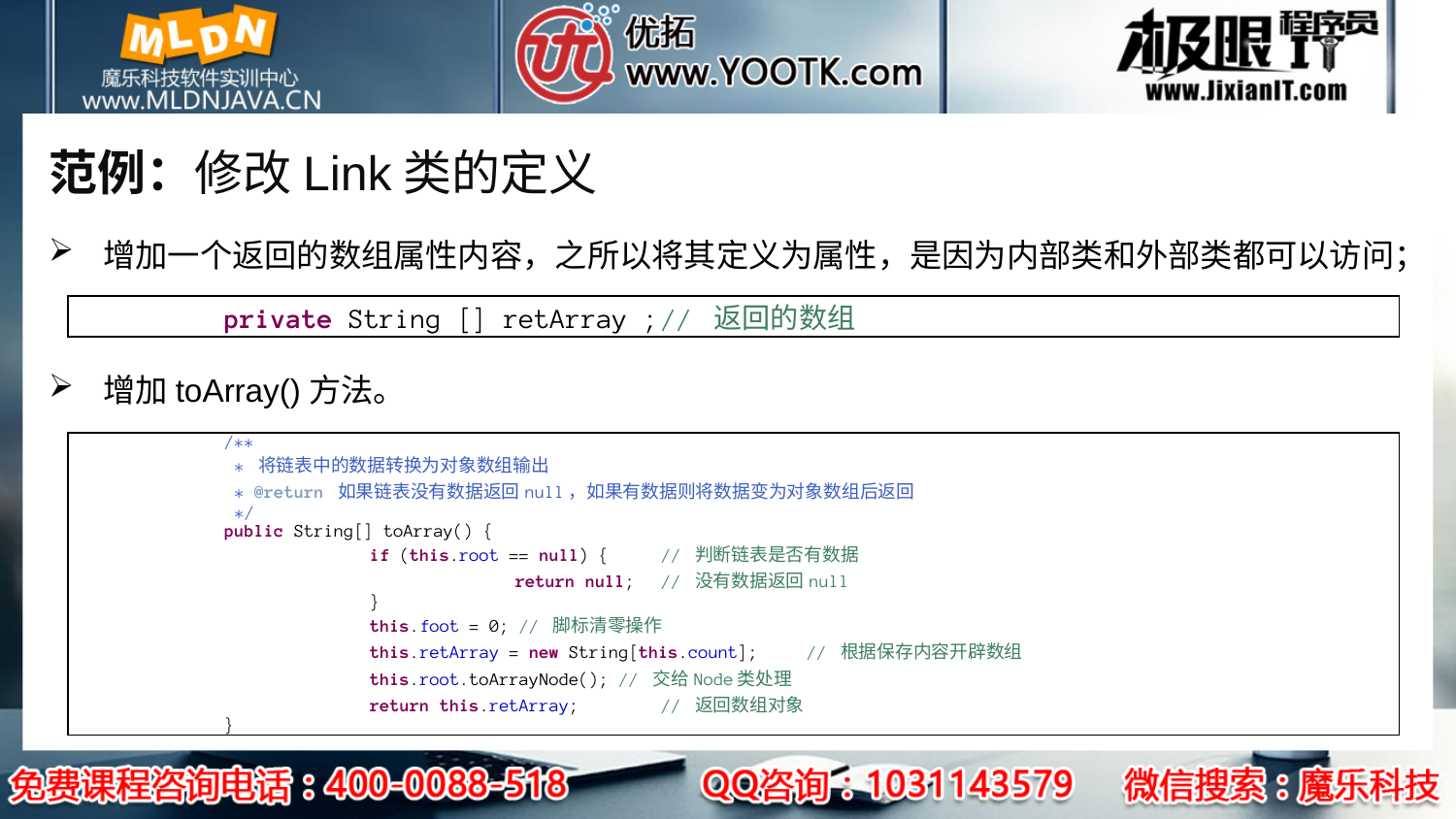

# 范例：修改Link类的定义
增加一个返回的数组属性内容，之所以将其定义为属性，是因为内部类和外部类都可以访问；

增加toArray()方法。
| private String [] retArray ; // 返回的数组 |
| --- |
| /\*\* \* 将链表中的数据转换为对象数组输出 \* @return 如果链表没有数据返回null，如果有数据则将数据变为对象数组后返回 \*/ public String[] toArray() { if (this.root == null) { // 判断链表是否有数据 return null; // 没有数据返回null } this.foot = 0; // 脚标清零操作 this.retArray = new String[this.count]; // 根据保存内容开辟数组 this.root.toArrayNode(); // 交给Node类处理 return this.retArray; // 返回数组对象 } |
| --- |